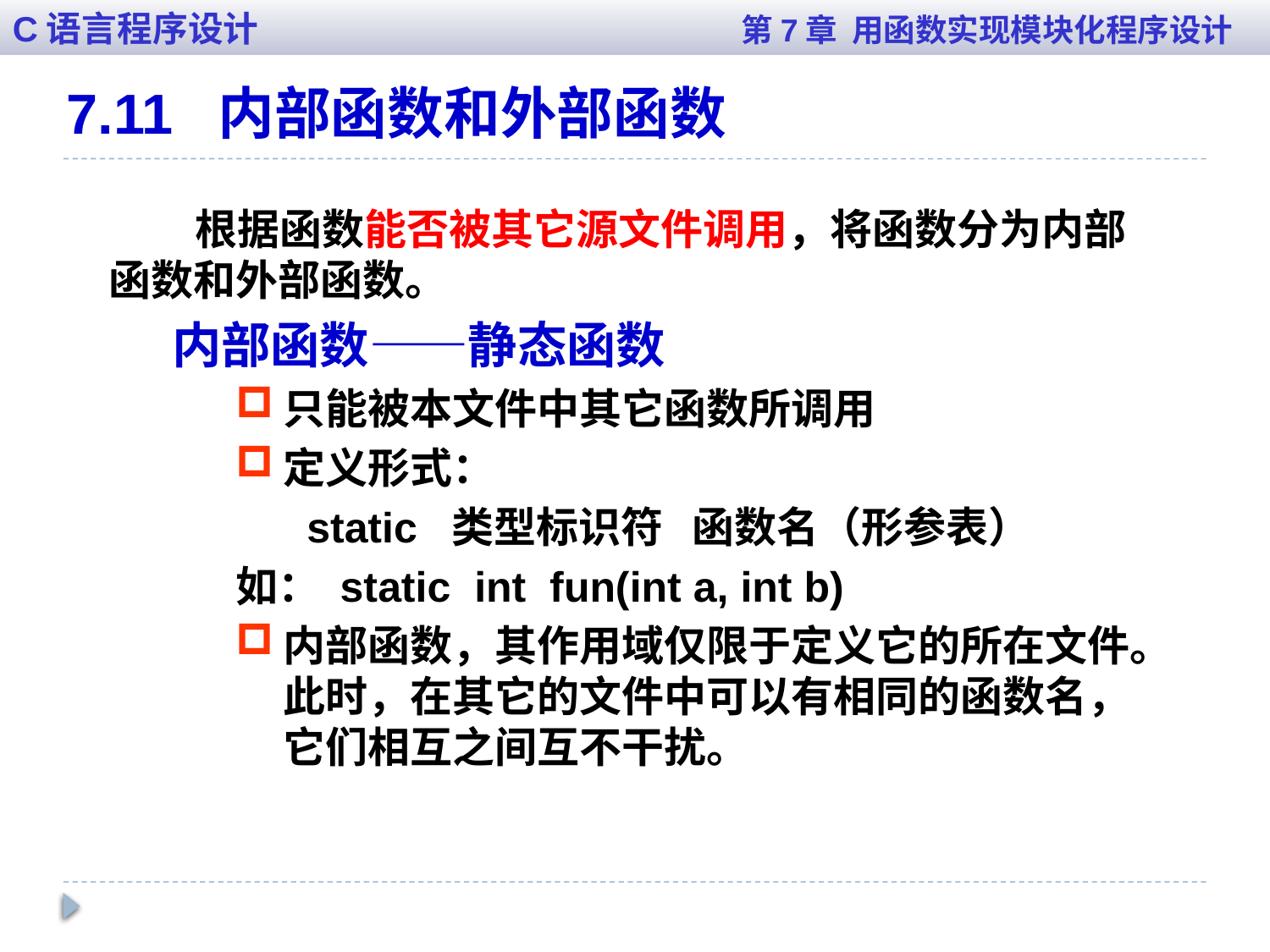

C语言程序设计                                                            第7章  用函数实现模块化程序设计
7.11  内部函数和外部函数
        根据函数能否被其它源文件调用，将函数分为内部函数和外部函数。
内部函数——静态函数
只能被本文件中其它函数所调用
定义形式：
      static  类型标识符   函数名（形参表）
如： static  int  fun(int a, int b)
内部函数，其作用域仅限于定义它的所在文件。此时，在其它的文件中可以有相同的函数名，它们相互之间互不干扰。